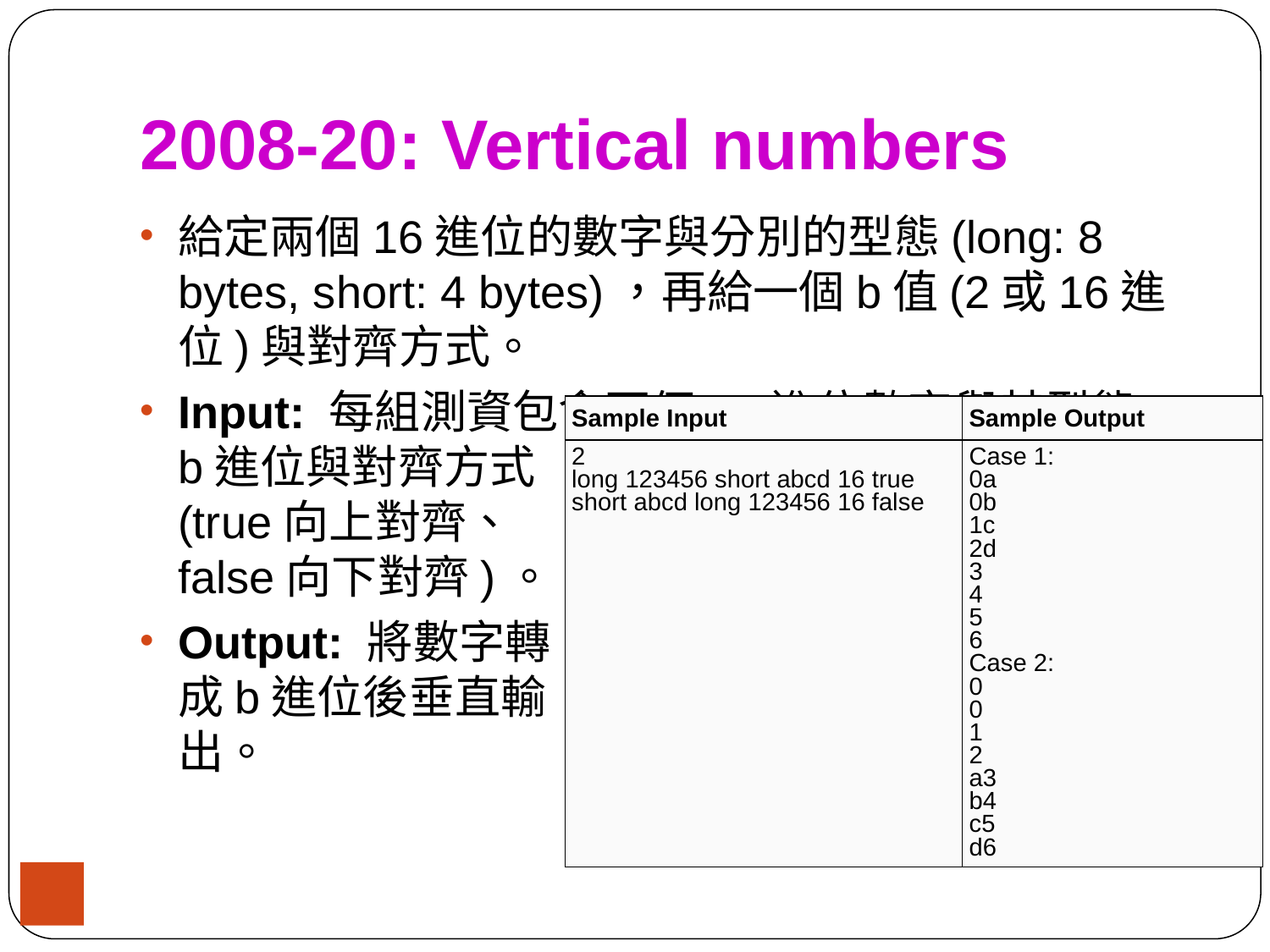

# 2008-20: Vertical numbers
給定兩個16進位的數字與分別的型態(long: 8 bytes, short: 4 bytes)，再給一個b值(2或16進位)與對齊方式。
Input: 每組測資包含兩個16進位數字與其型態、b進位與對齊方式
(true向上對齊、
false向下對齊)。
Output: 將數字轉
成b進位後垂直輸
出。
| Sample Input | Sample Output |
| --- | --- |
| 2 long 123456 short abcd 16 true short abcd long 123456 16 false | Case 1: 0a 0b 1c 2d 3 4 5 6 Case 2: 0 0 1 2 a3 b4 c5 d6 |